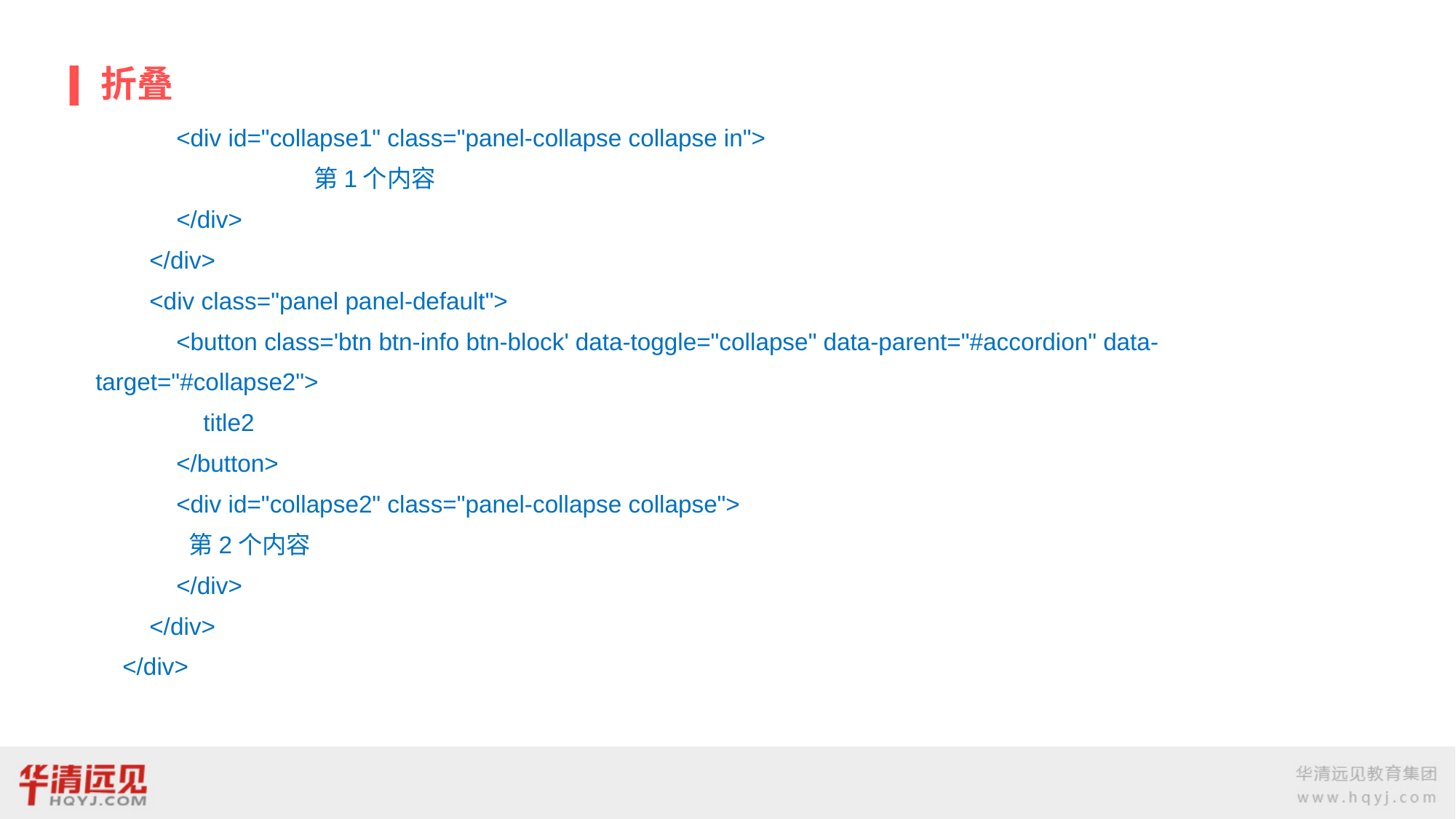

# 折叠
            <div id="collapse1" class="panel-collapse collapse in">
		第1个内容
            </div>
        </div>
        <div class="panel panel-default">
            <button class='btn btn-info btn-block' data-toggle="collapse" data-parent="#accordion" data-target="#collapse2">
                title2
            </button>
            <div id="collapse2" class="panel-collapse collapse">
                第2个内容
            </div>
        </div>
    </div>